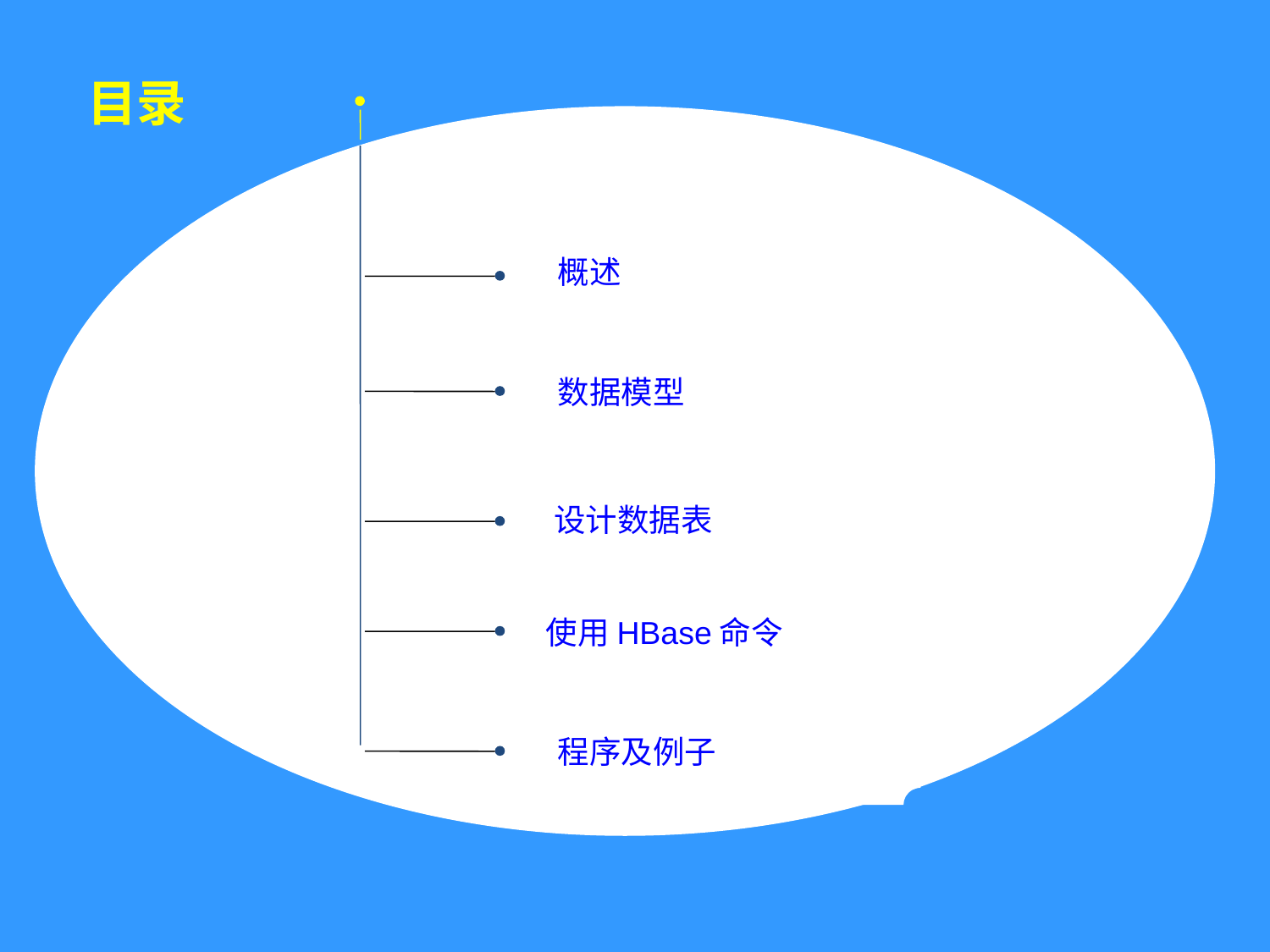

目录

概述

点击添加文本

数据模型

点击添加文本

设计数据表

点击添加文本
使用HBase命令

程序及例子

点击添加文本